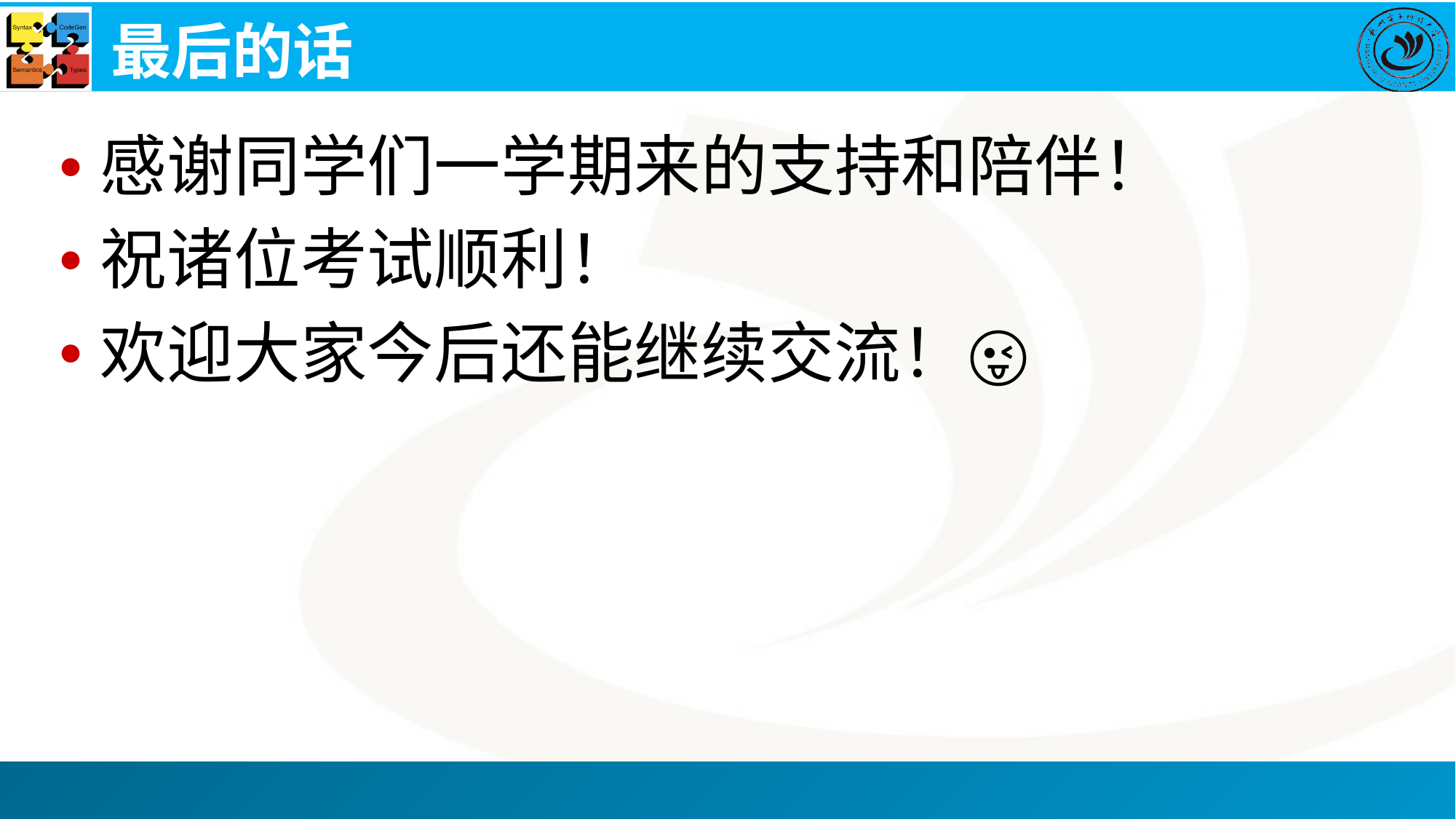

# 最后的话
感谢同学们一学期来的支持和陪伴！
祝诸位考试顺利！
欢迎大家今后还能继续交流！😜
47